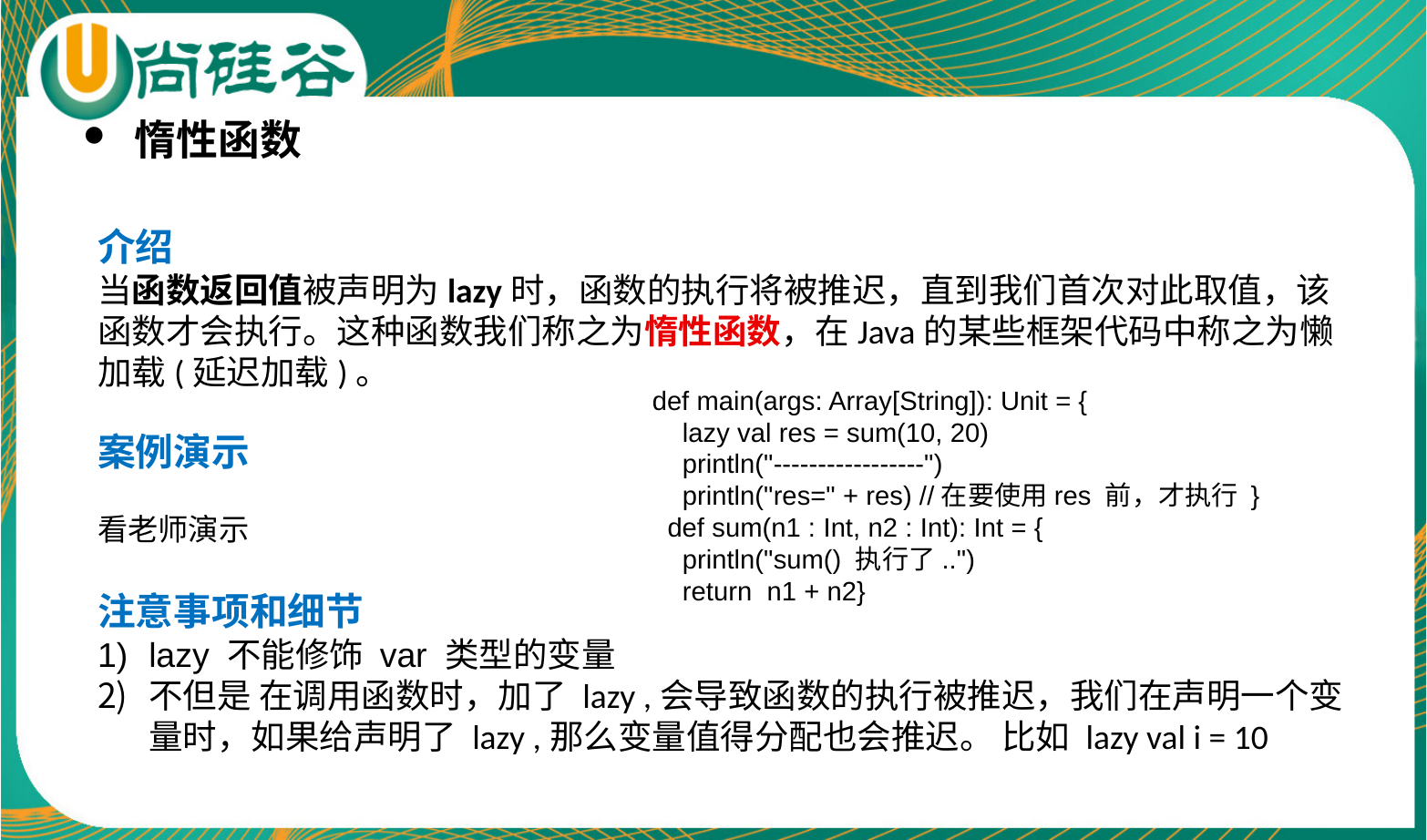

惰性函数

介绍
当函数返回值被声明为lazy时，函数的执行将被推迟，直到我们首次对此取值，该函数才会执行。这种函数我们称之为惰性函数，在Java的某些框架代码中称之为懒加载(延迟加载)。

案例演示

看老师演示

注意事项和细节
lazy 不能修饰 var 类型的变量
不但是 在调用函数时，加了 lazy ,会导致函数的执行被推迟，我们在声明一个变量时，如果给声明了 lazy ,那么变量值得分配也会推迟。 比如 lazy val i = 10

def main(args: Array[String]): Unit = {
    lazy val res = sum(10, 20)
    println("-----------------")
    println("res=" + res) //在要使用res 前，才执行 }
  def sum(n1 : Int, n2 : Int): Int = {
    println("sum() 执行了..")
    return  n1 + n2}